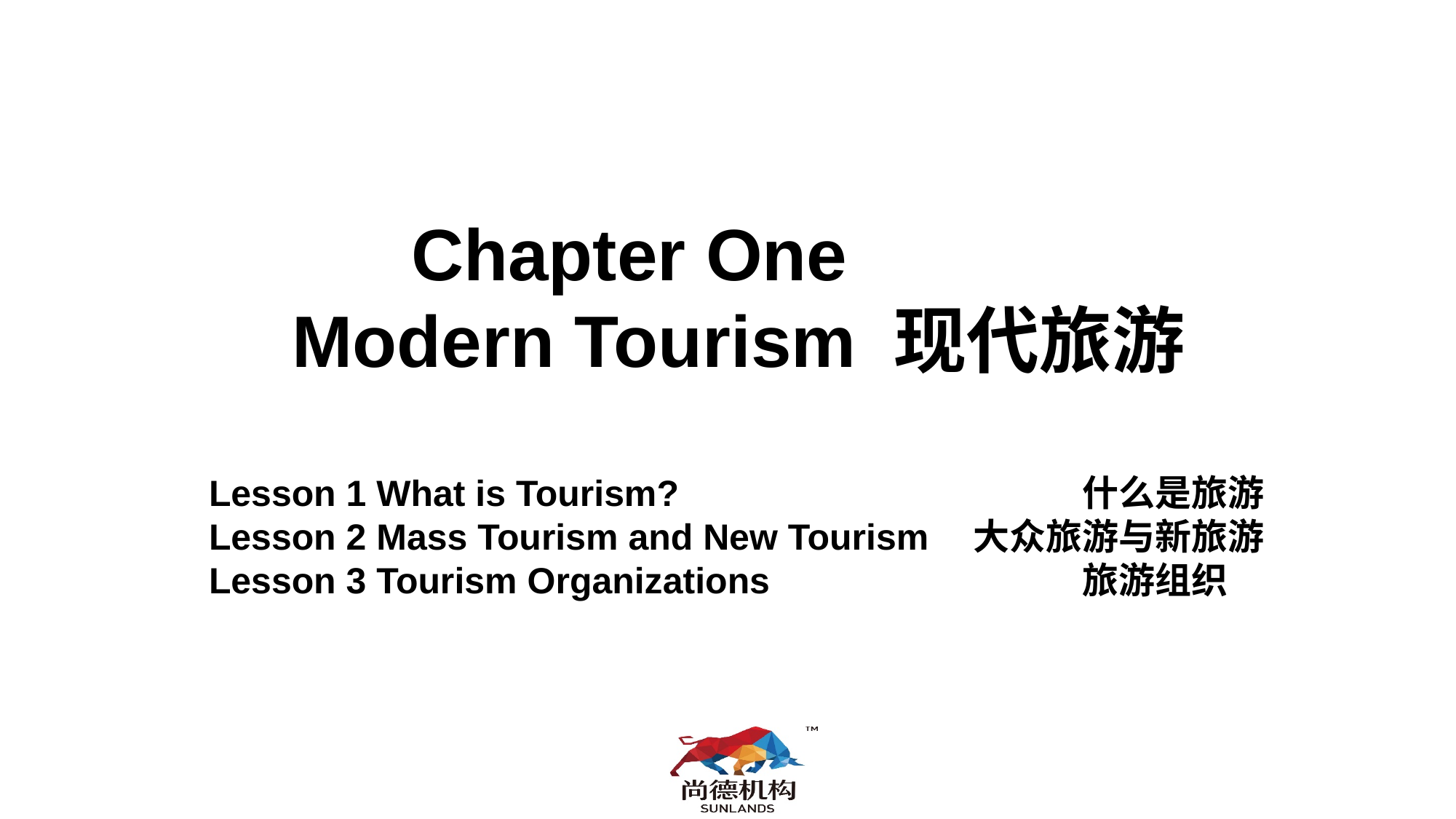

Chapter One
Modern Tourism 现代旅游

Lesson 1 What is Tourism?				什么是旅游
Lesson 2 Mass Tourism and New Tourism 	大众旅游与新旅游
Lesson 3 Tourism Organizations 			旅游组织